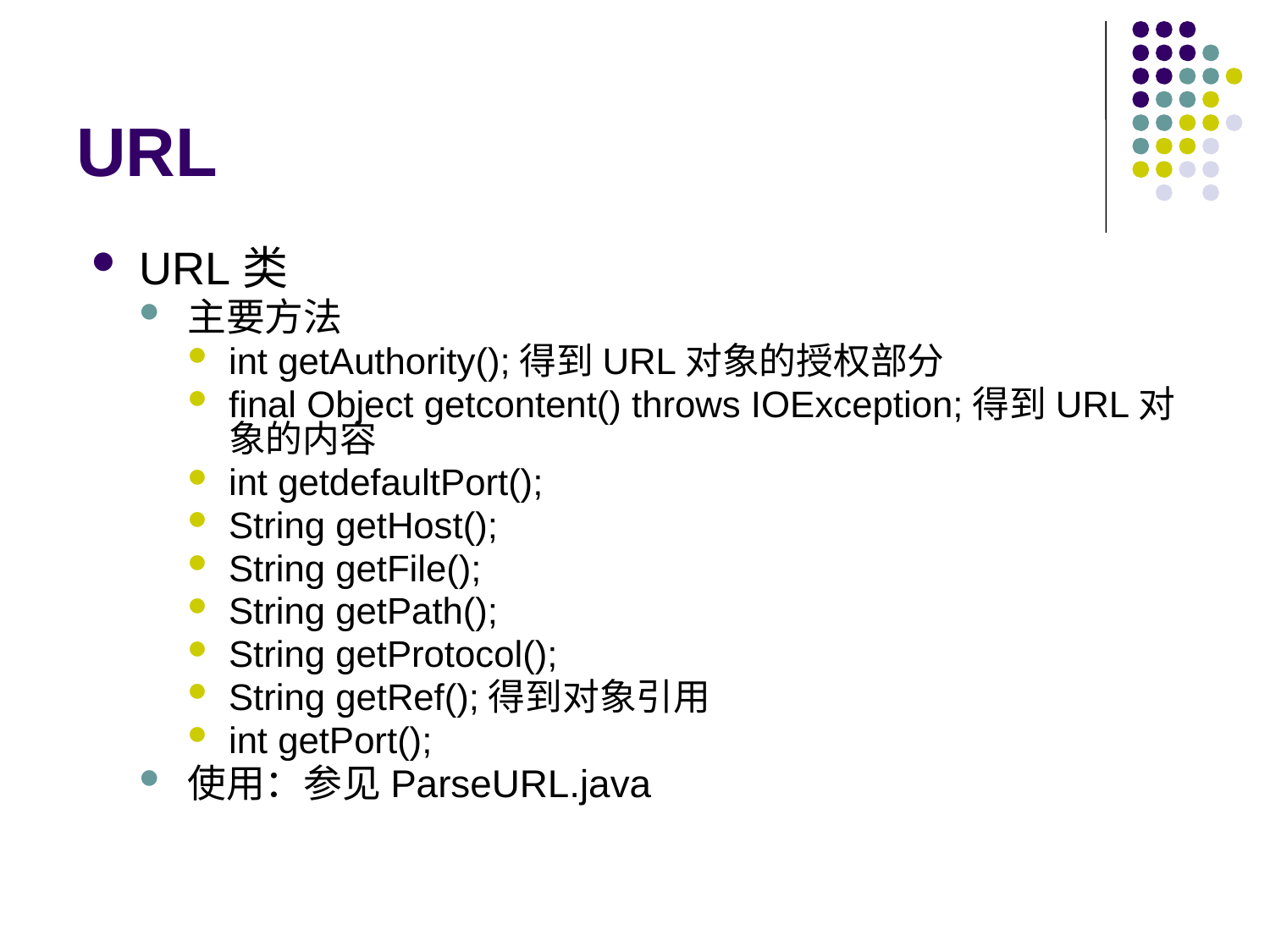

# URL
URL类
主要方法
int getAuthority();得到URL对象的授权部分
final Object getcontent() throws IOException;得到URL对象的内容
int getdefaultPort();
String getHost();
String getFile();
String getPath();
String getProtocol();
String getRef();得到对象引用
int getPort();
使用：参见ParseURL.java